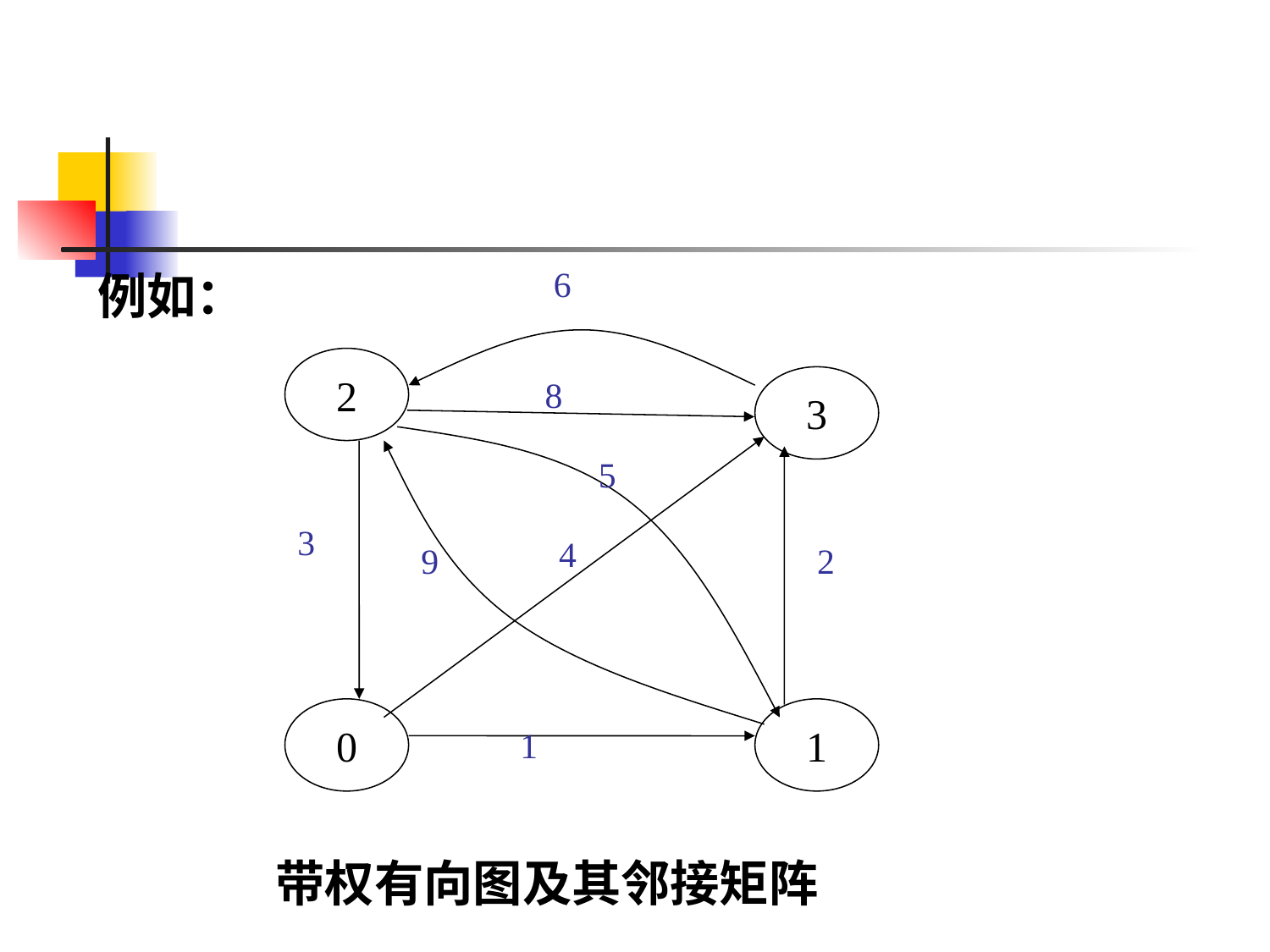

6

2
3

0
1

8

5
3
4
9
2
1
例如：

                    带权有向图及其邻接矩阵

119